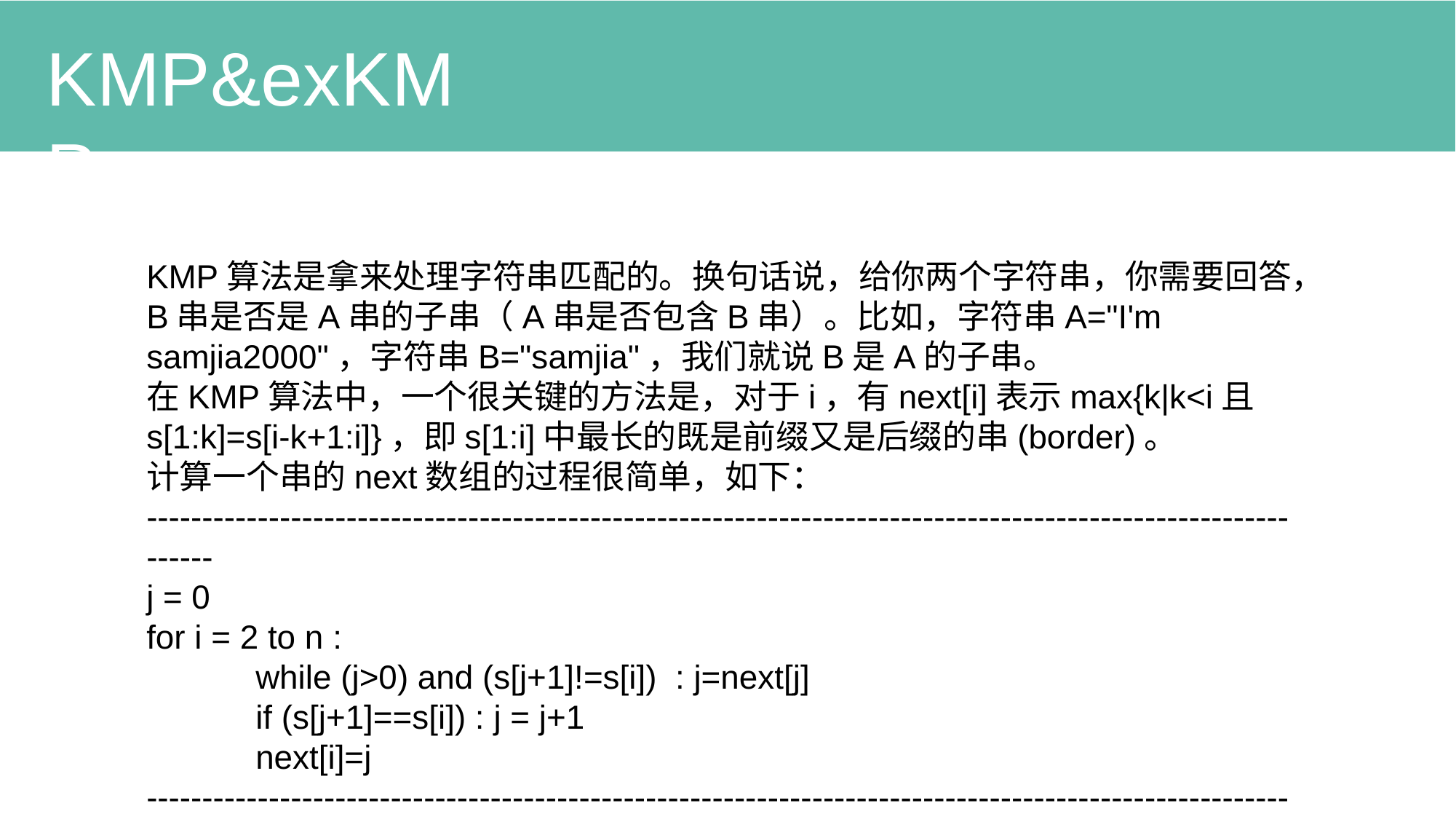

KMP&exKMP
KMP算法是拿来处理字符串匹配的。换句话说，给你两个字符串，你需要回答，B串是否是A串的子串（A串是否包含B串）。比如，字符串A="I'm samjia2000"，字符串B="samjia"，我们就说B是A的子串。
在KMP算法中，一个很关键的方法是，对于i，有next[i]表示max{k|k<i且s[1:k]=s[i-k+1:i]}，即s[1:i]中最长的既是前缀又是后缀的串(border)。
计算一个串的next数组的过程很简单，如下：
-------------------------------------------------------------------------------------------------------------
j = 0
for i = 2 to n :
	while (j>0) and (s[j+1]!=s[i])  : j=next[j]
	if (s[j+1]==s[i]) : j = j+1
	next[i]=j
-------------------------------------------------------------------------------------------------------------